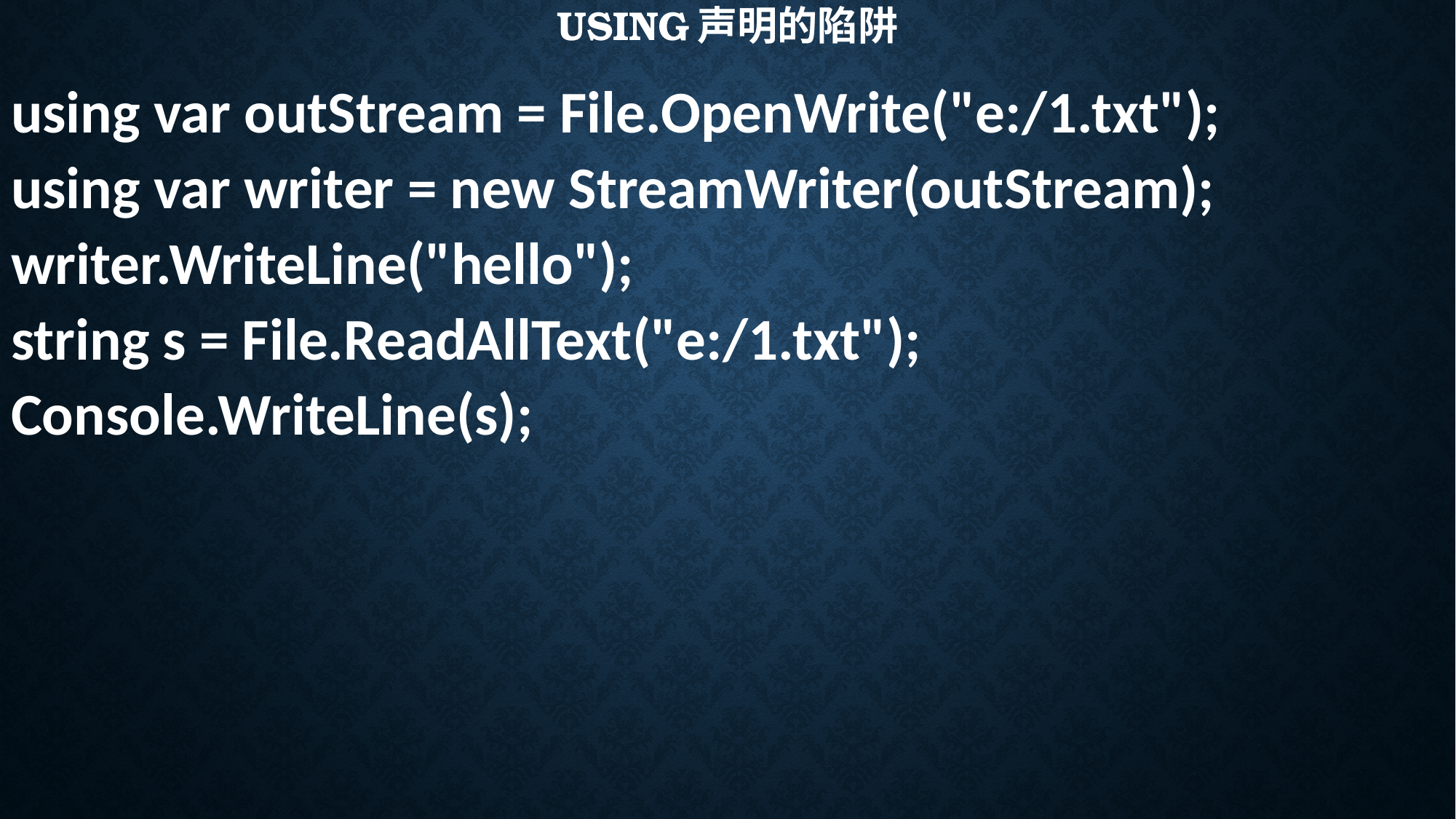

# Using声明的陷阱
using var outStream = File.OpenWrite("e:/1.txt");
using var writer = new StreamWriter(outStream);
writer.WriteLine("hello");
string s = File.ReadAllText("e:/1.txt");
Console.WriteLine(s);